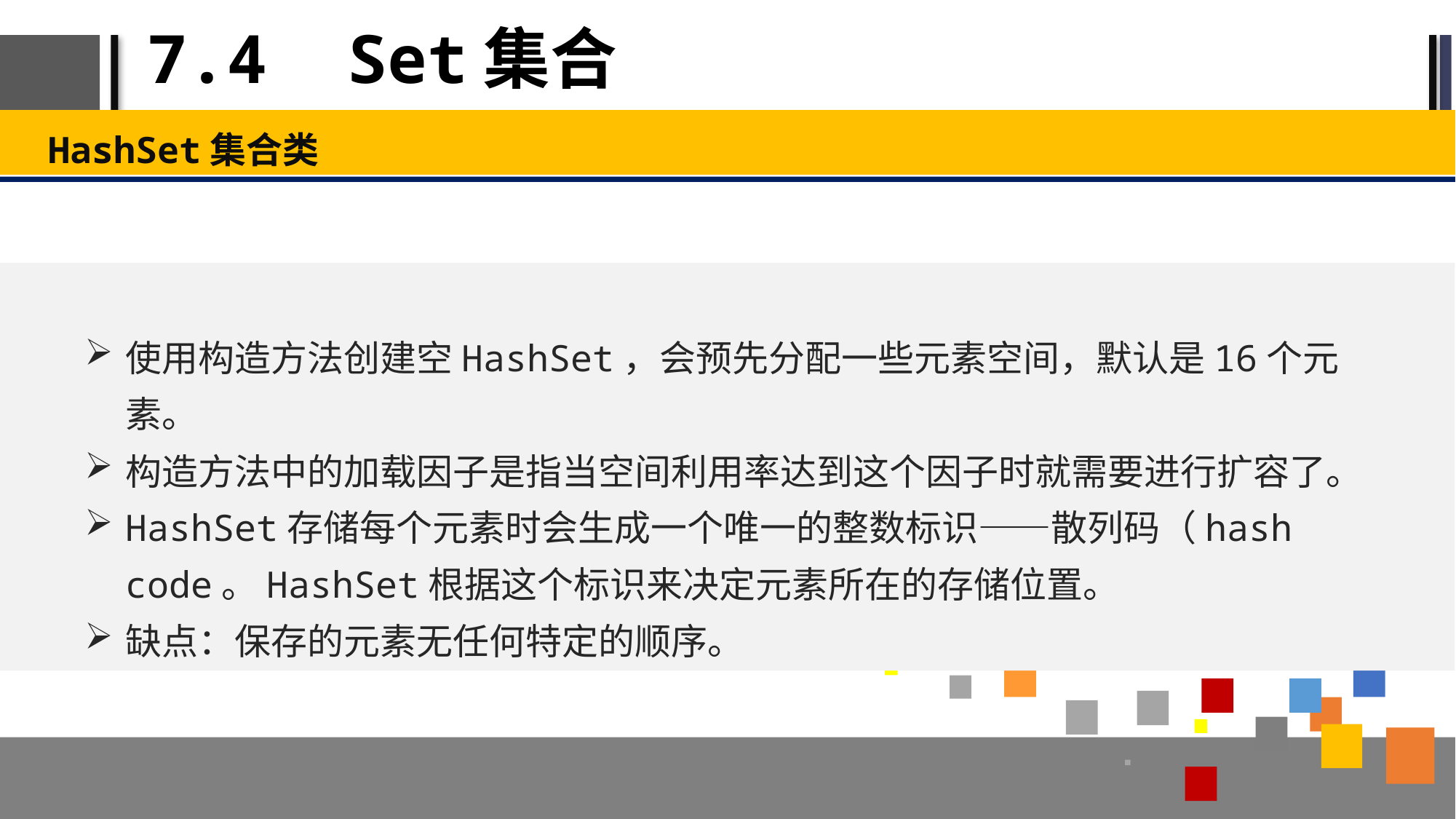

# 7.4  Set集合

HashSet集合类

使用构造方法创建空HashSet，会预先分配一些元素空间，默认是16个元素。
构造方法中的加载因子是指当空间利用率达到这个因子时就需要进行扩容了。
HashSet存储每个元素时会生成一个唯一的整数标识——散列码（hash code。HashSet根据这个标识来决定元素所在的存储位置。
缺点：保存的元素无任何特定的顺序。